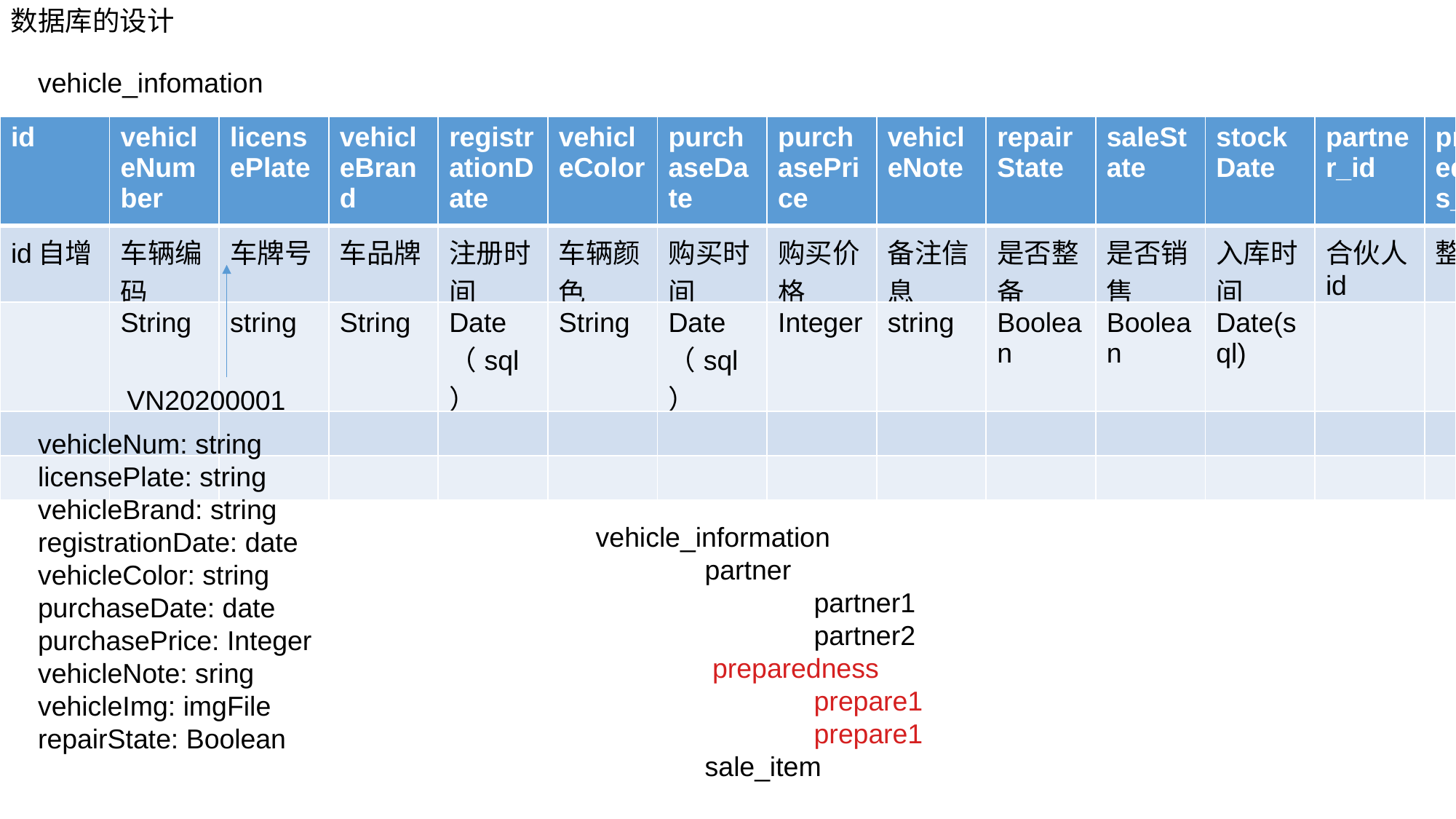

数据库的设计
vehicle_infomation
| id | vehicleNumber | licensePlate | vehicleBrand | registrationDate | vehicleColor | purchaseDate | purchasePrice | vehicleNote | repairState | saleState | stockDate | partner\_id | preparedness\_id |
| --- | --- | --- | --- | --- | --- | --- | --- | --- | --- | --- | --- | --- | --- |
| id自增 | 车辆编码 | 车牌号 | 车品牌 | 注册时间 | 车辆颜色 | 购买时间 | 购买价格 | 备注信息 | 是否整备 | 是否销售 | 入库时间 | 合伙人id | 整备id |
|  | String | string | String | Date（sql） | String | Date（sql） | Integer | string | Boolean | Boolean | Date(sql) |  |  |
|  |  |  |  |  |  |  |  |  |  |  |  |  |  |
|  |  |  |  |  |  |  |  |  |  |  |  |  |  |
VN20200001
vehicleNum: string
licensePlate: string
vehicleBrand: string
registrationDate: date
vehicleColor: string
purchaseDate: date
purchasePrice: Integer
vehicleNote: sring
vehicleImg: imgFile
repairState: Boolean

vehicle_information
	partner
		partner1
		partner2
	 preparedness
		prepare1
		prepare1
	sale_item